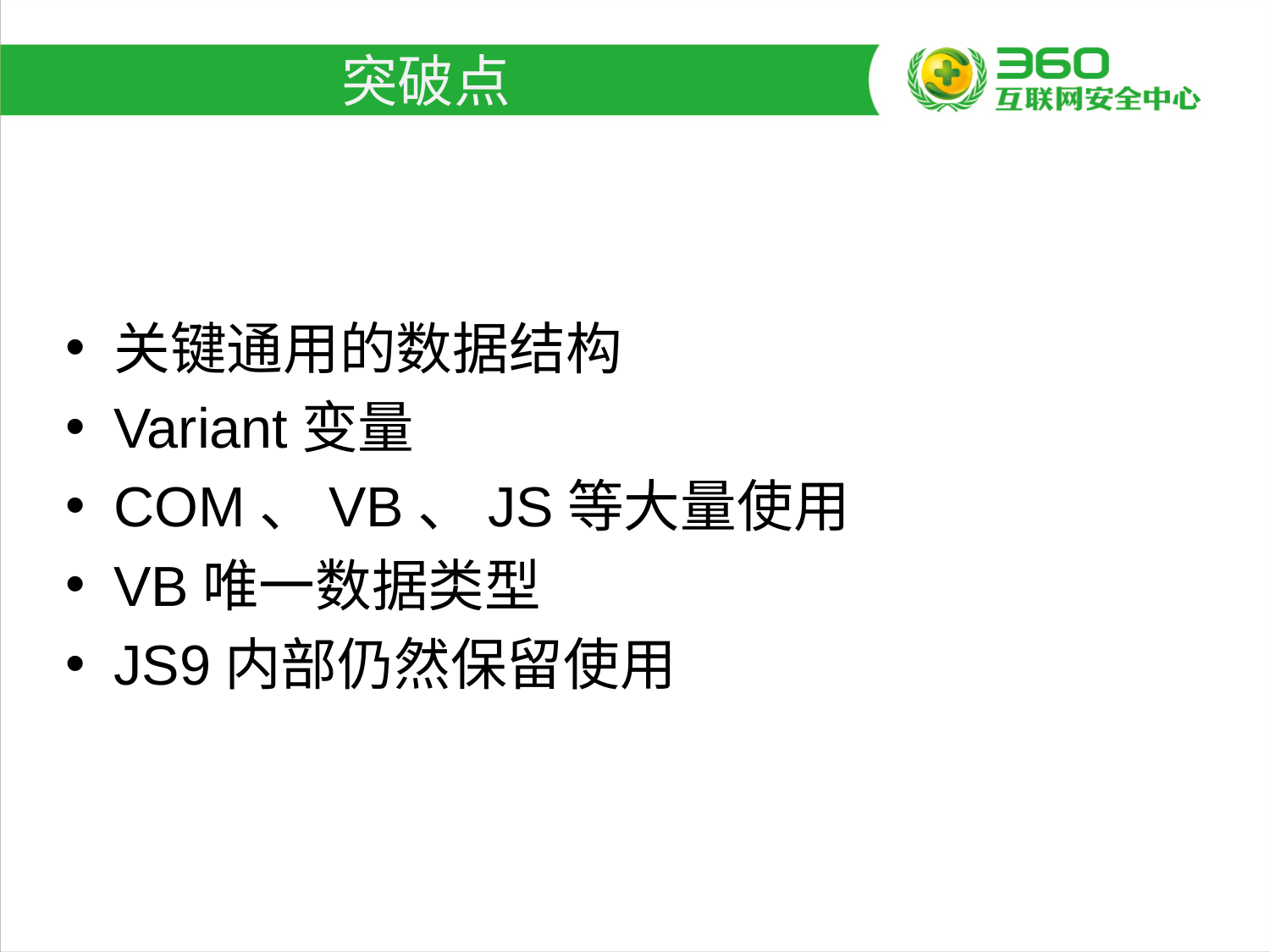

# 突破点

关键通用的数据结构
Variant变量
COM、VB、JS等大量使用
VB唯一数据类型
JS9内部仍然保留使用